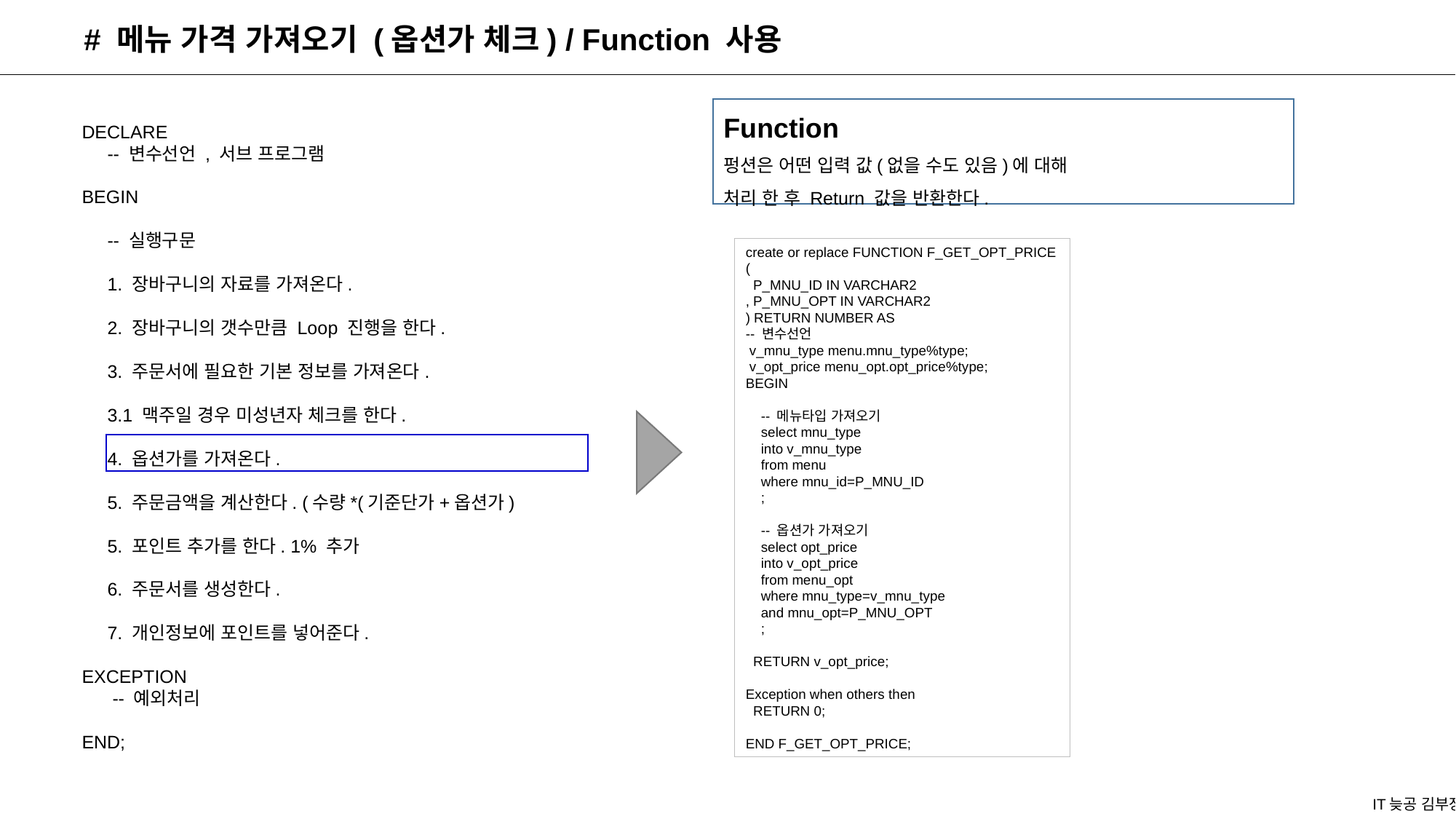

# 메뉴 가격 가져오기 (옵션가 체크) / Function 사용
Function
펑션은 어떤 입력 값(없을 수도 있음)에 대해
처리 한 후 Return 값을 반환한다.
DECLARE
     -- 변수선언 , 서브 프로그램

BEGIN
     -- 실행구문
     1. 장바구니의 자료를 가져온다.
     2. 장바구니의 갯수만큼 Loop 진행을 한다.
     3. 주문서에 필요한 기본 정보를 가져온다.
     3.1 맥주일 경우 미성년자 체크를 한다.
     4. 옵션가를 가져온다.
     5. 주문금액을 계산한다. (수량*(기준단가+옵션가)
     5. 포인트 추가를 한다. 1% 추가
     6. 주문서를 생성한다.
     7. 개인정보에 포인트를 넣어준다.

EXCEPTION
      -- 예외처리

END;
create or replace FUNCTION F_GET_OPT_PRICE
(
  P_MNU_ID IN VARCHAR2
, P_MNU_OPT IN VARCHAR2
) RETURN NUMBER AS
-- 변수선언
 v_mnu_type menu.mnu_type%type;
 v_opt_price menu_opt.opt_price%type;
BEGIN

    -- 메뉴타입 가져오기
    select mnu_type
    into v_mnu_type
    from menu
    where mnu_id=P_MNU_ID
    ;

    -- 옵션가 가져오기
    select opt_price
    into v_opt_price
    from menu_opt
    where mnu_type=v_mnu_type
    and mnu_opt=P_MNU_OPT
    ;

  RETURN v_opt_price;

Exception when others then
  RETURN 0;

END F_GET_OPT_PRICE;

IT늦공 김부장